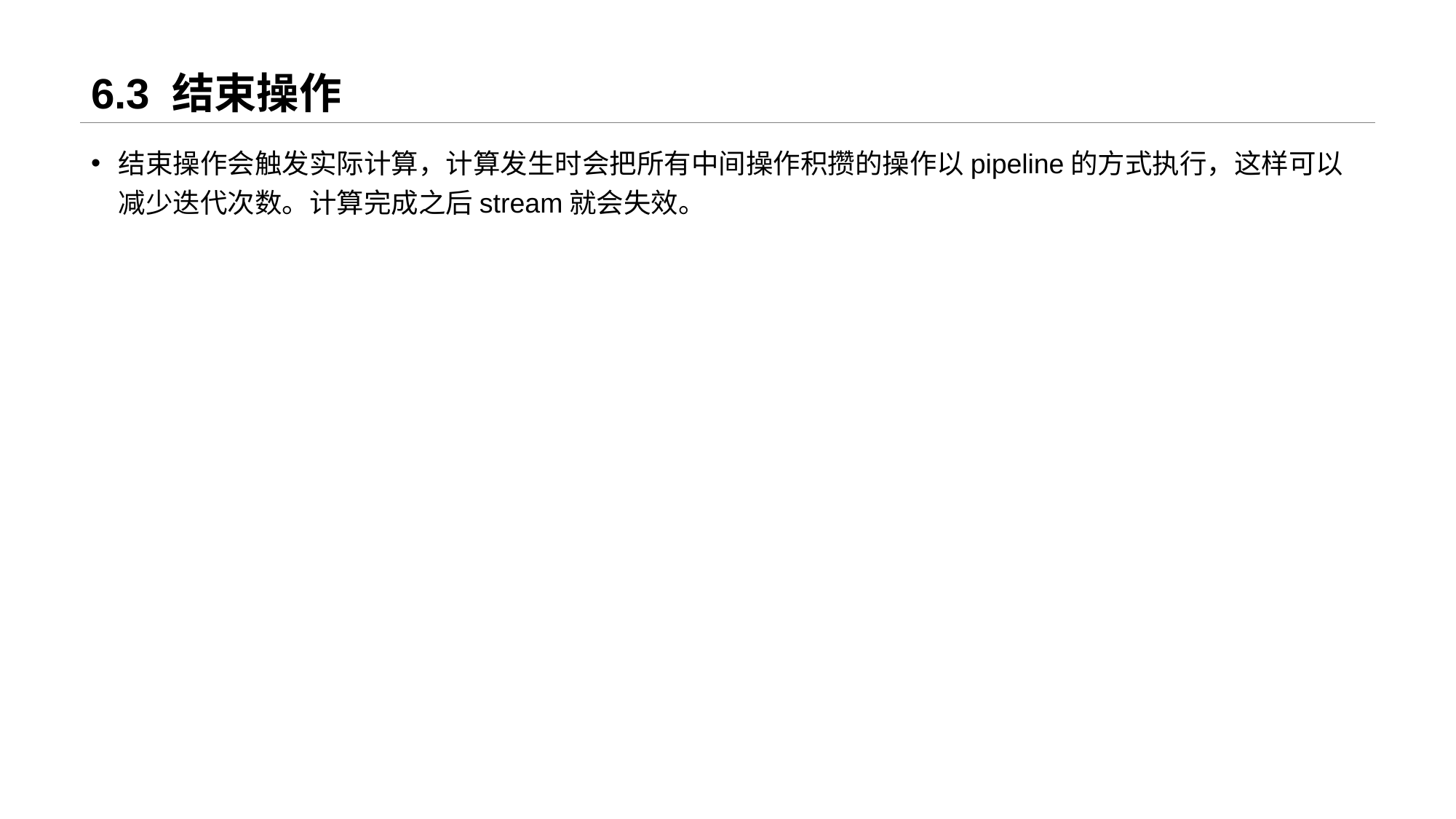

# 6.3 结束操作
结束操作会触发实际计算，计算发生时会把所有中间操作积攒的操作以pipeline的方式执行，这样可以减少迭代次数。计算完成之后stream就会失效。